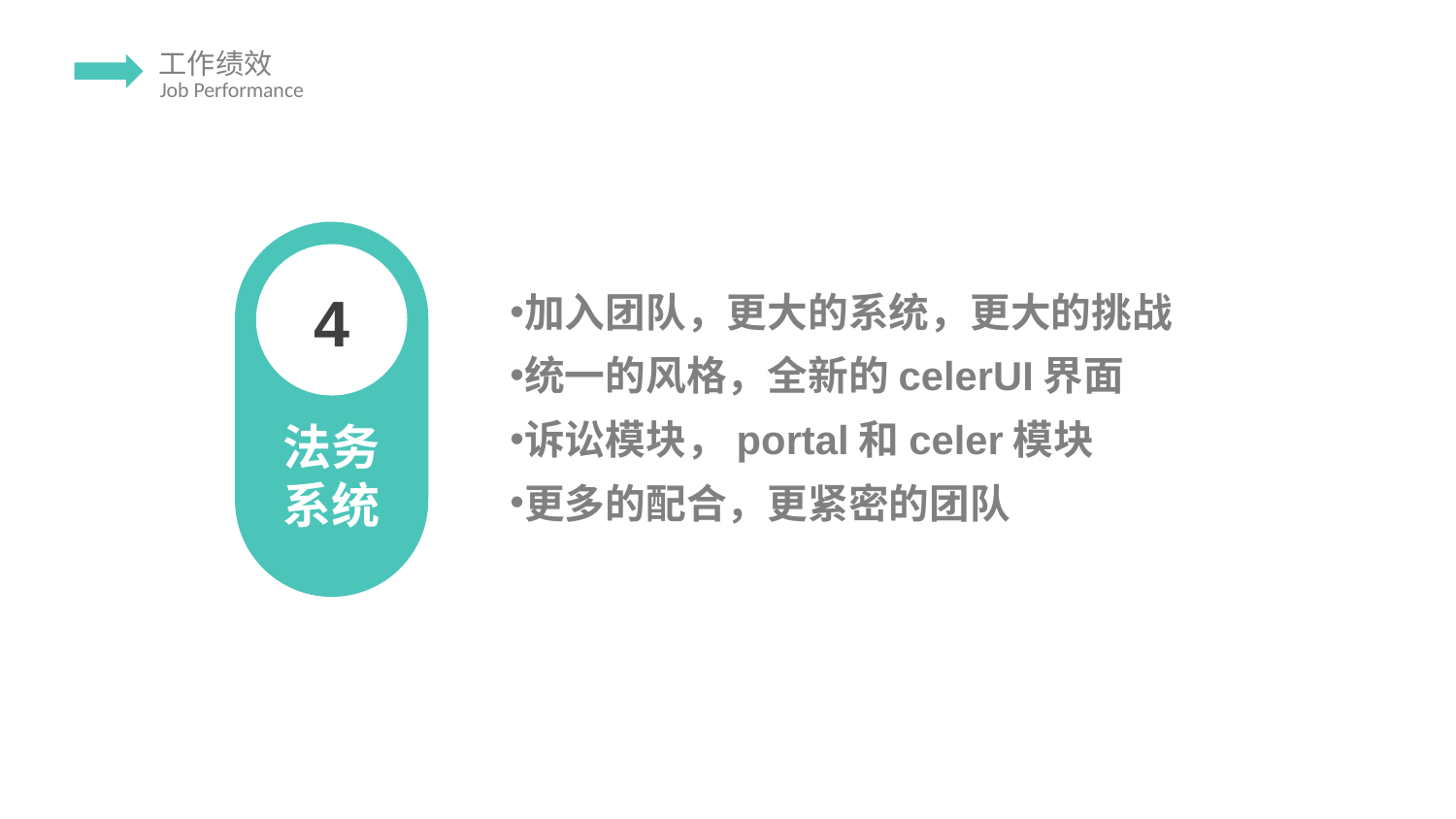

法务系统
4
加入团队，更大的系统，更大的挑战
统一的风格，全新的celerUI界面
诉讼模块，portal和celer模块
更多的配合，更紧密的团队